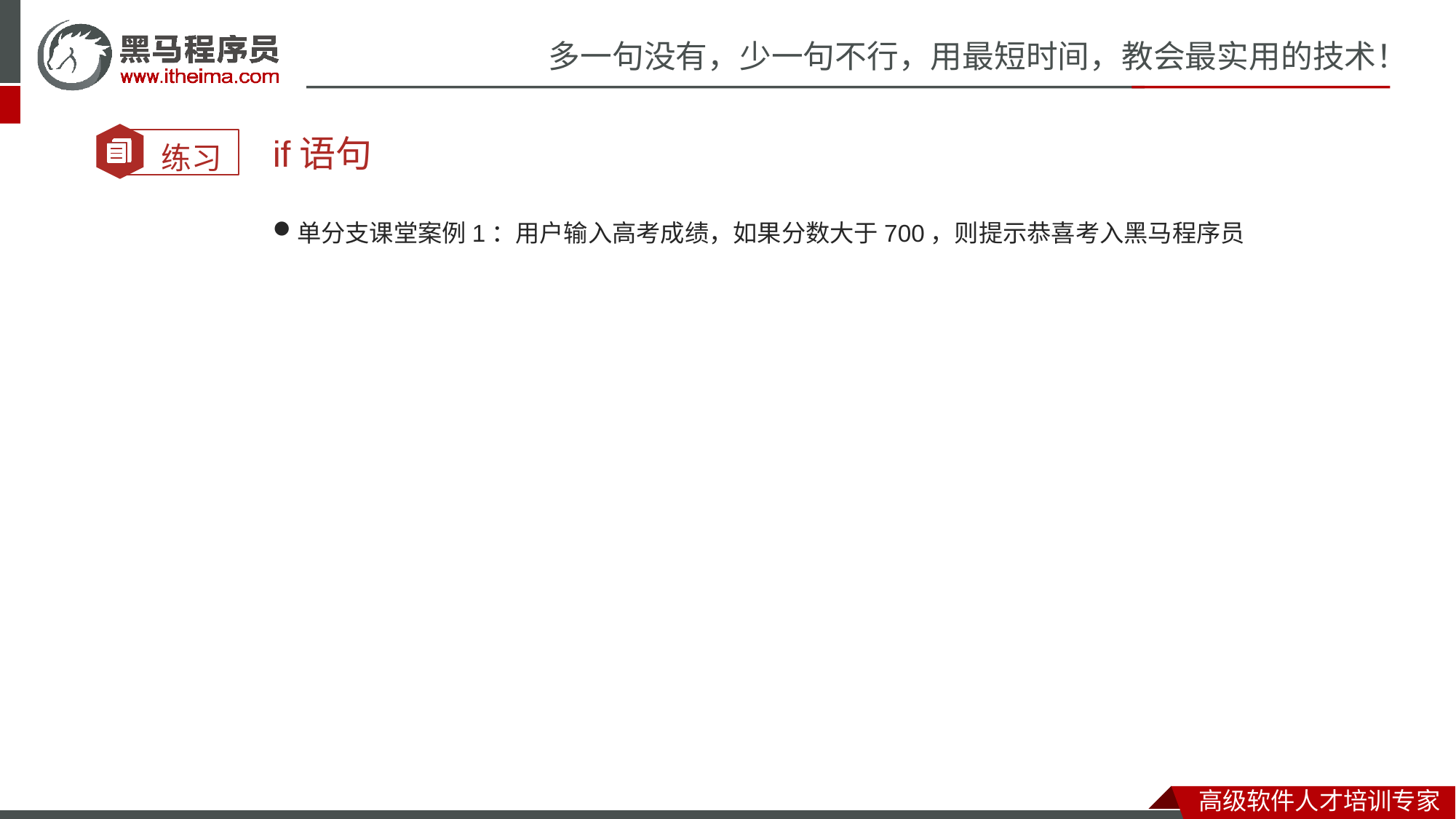

if语句
单分支课堂案例1：用户输入高考成绩，如果分数大于700，则提示恭喜考入黑马程序员